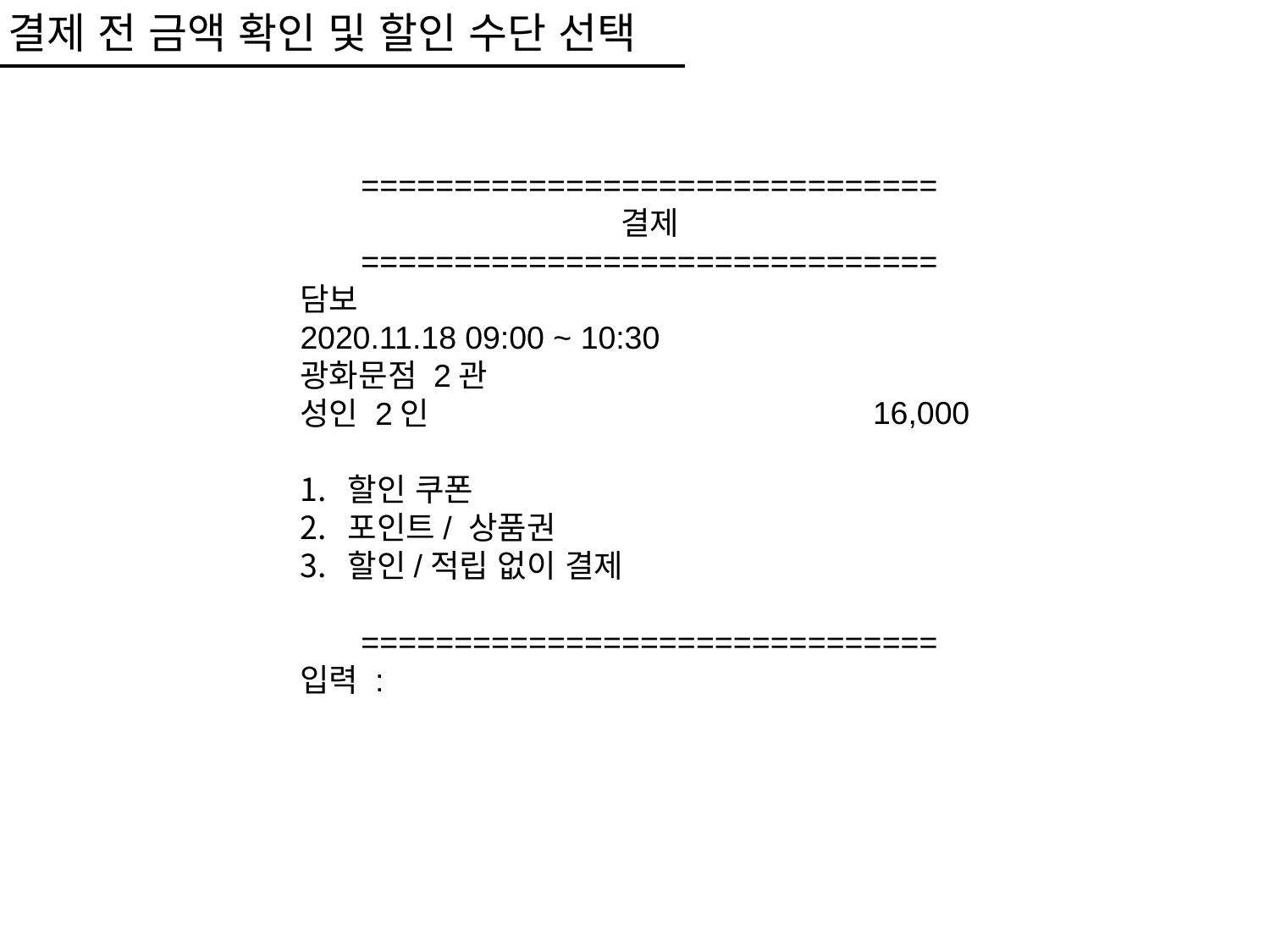

결제 전 금액 확인 및 할인 수단 선택
===============================
결제
===============================
담보
2020.11.18 09:00 ~ 10:30
광화문점 2관
성인 2인

할인 쿠폰
포인트/ 상품권
할인/적립 없이 결제

===============================
입력 :
16,000